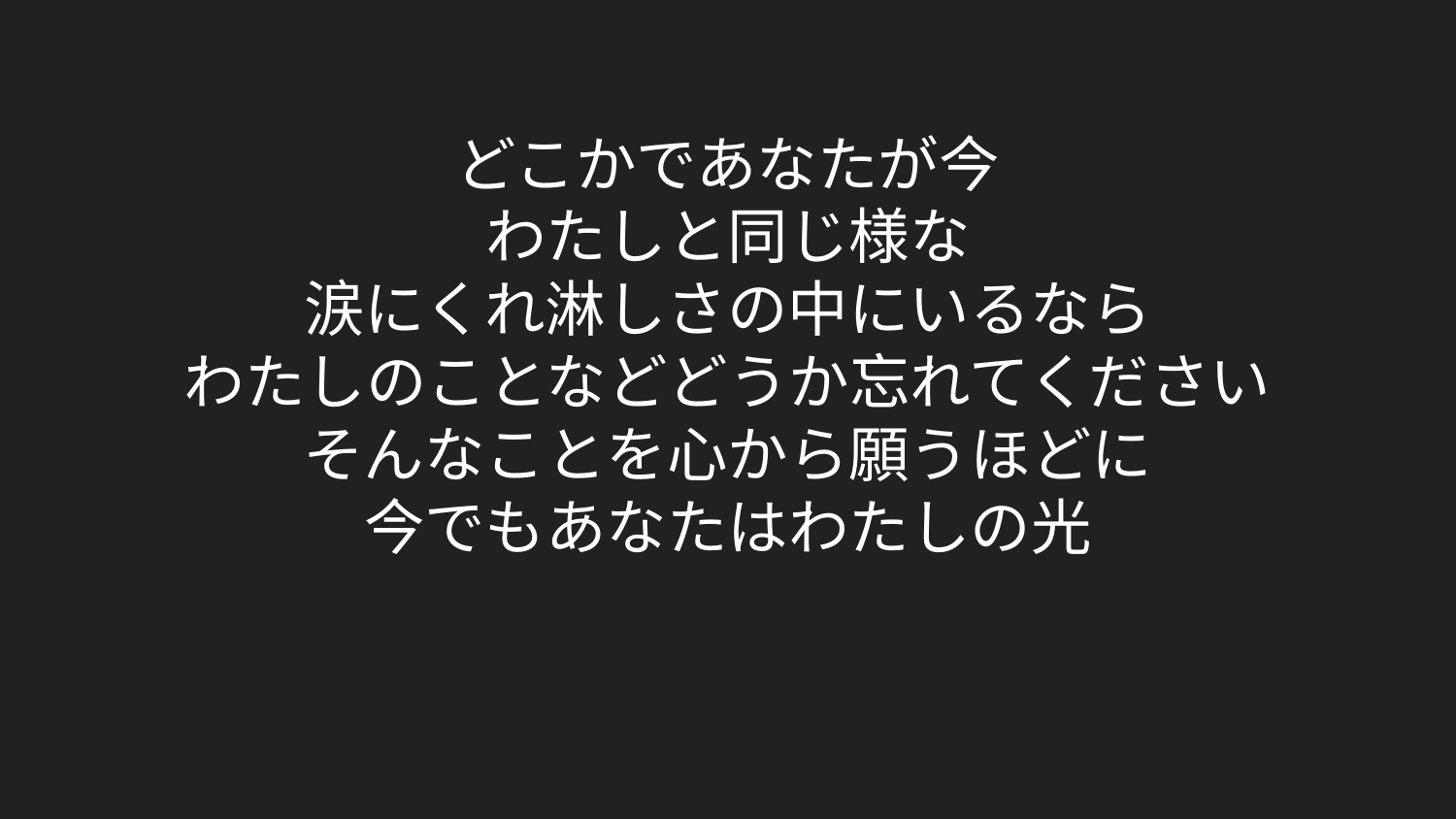

どこかであなたが今
わたしと同じ様な
涙にくれ淋しさの中にいるなら
わたしのことなどどうか忘れてください
そんなことを心から願うほどに
今でもあなたはわたしの光